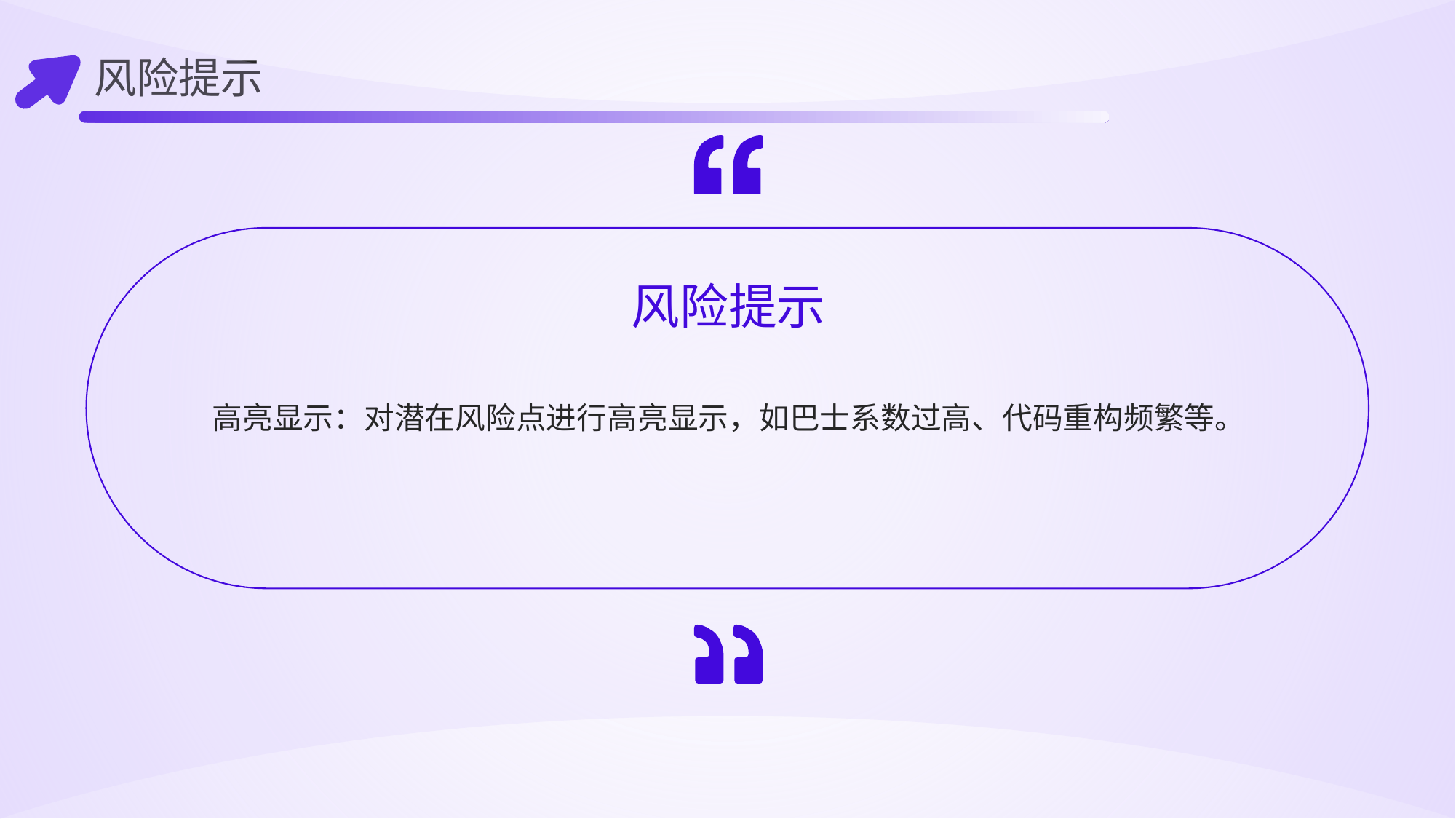

风险提示

风险提示
高亮显示：对潜在风险点进行高亮显示，如巴士系数过高、代码重构频繁等。